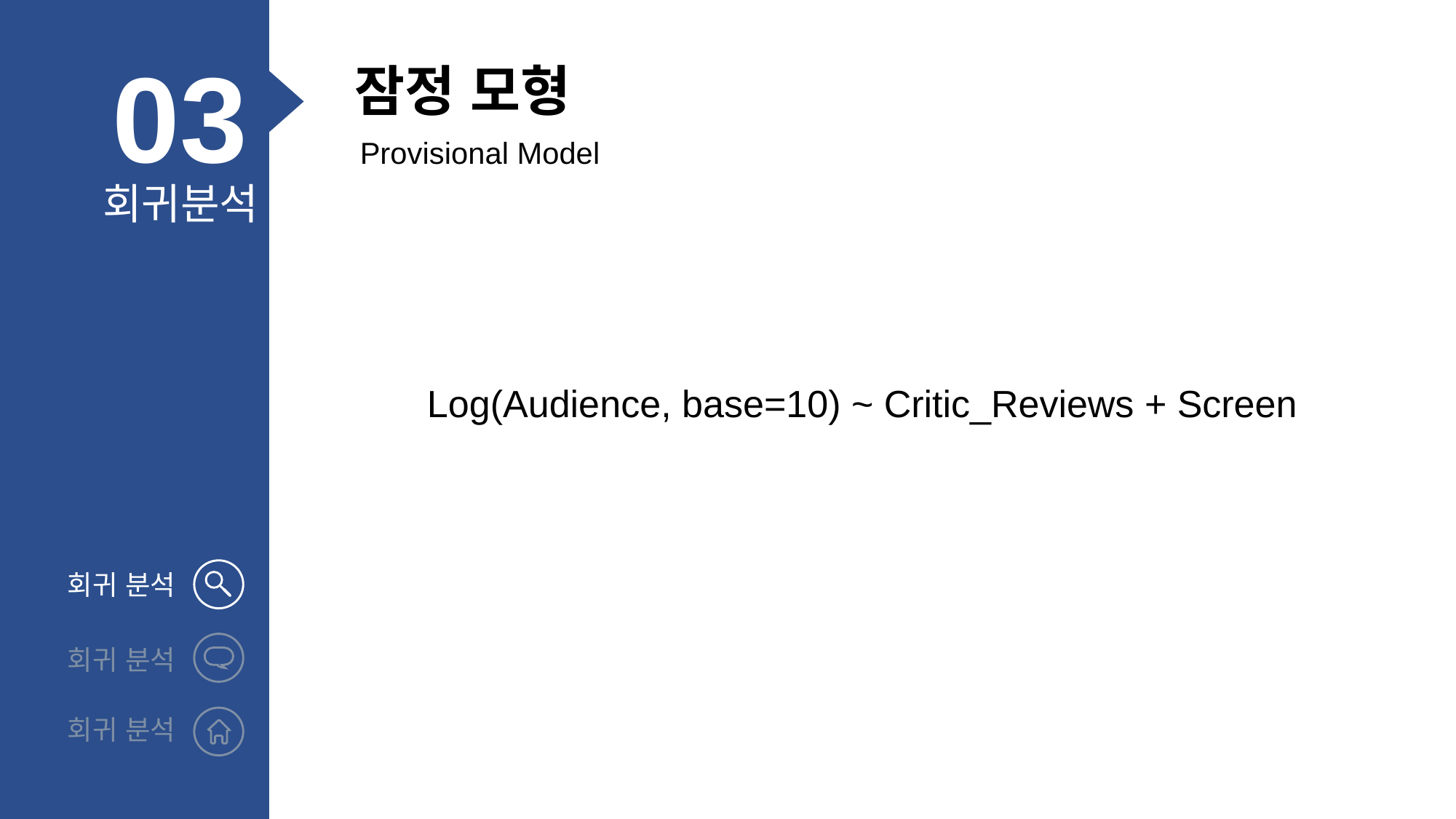

03
잠정 모형

Provisional Model
회귀분석
Log(Audience, base=10) ~ Critic_Reviews + Screen

회귀 분석

회귀 분석

회귀 분석